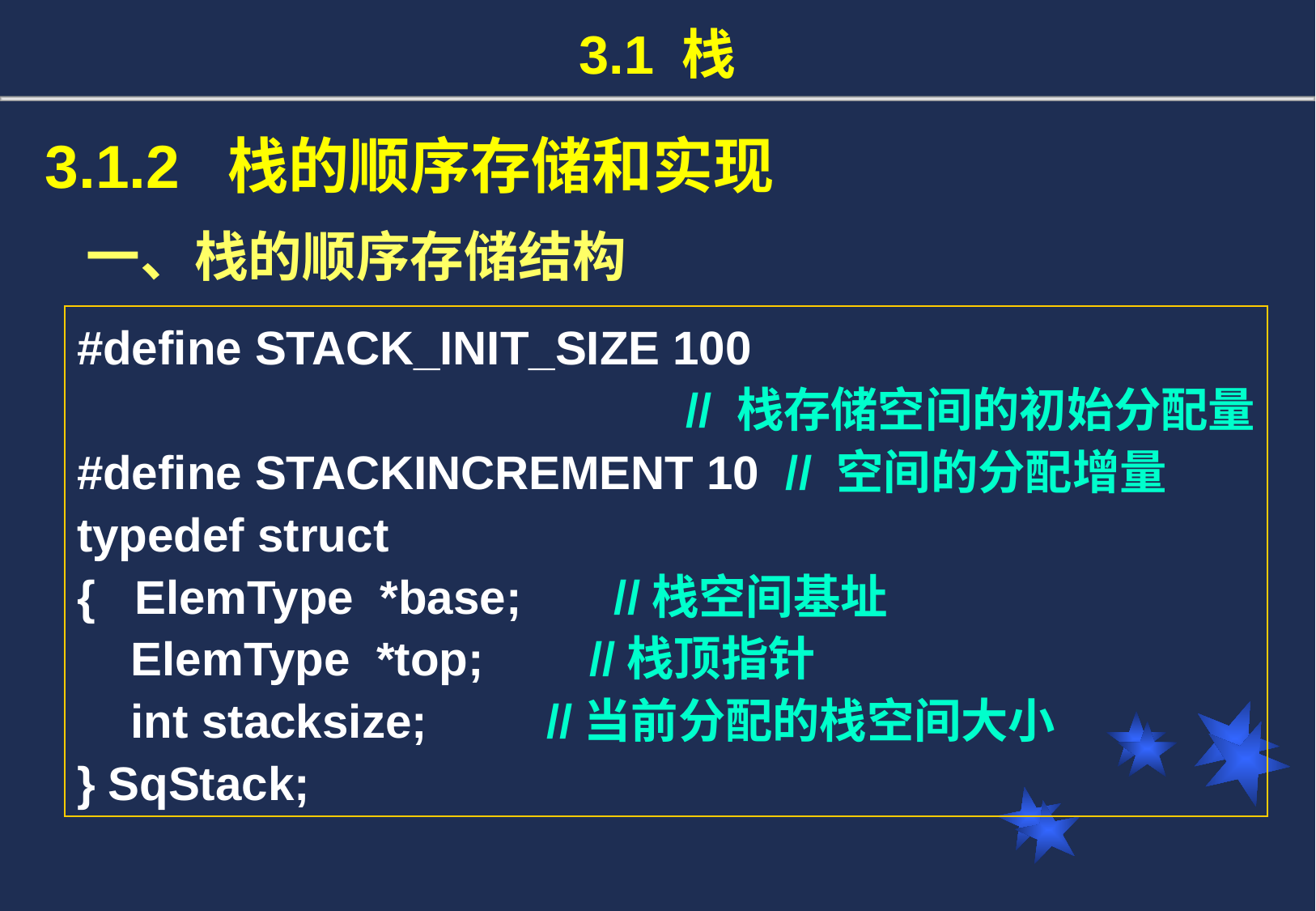

# 3.1 栈
3.1.2  栈的顺序存储和实现
一、栈的顺序存储结构
#define STACK_INIT_SIZE 100
 // 栈存储空间的初始分配量
#define STACKINCREMENT 10  // 空间的分配增量
typedef struct
{   ElemType  *base;       //栈空间基址
    ElemType  *top;        //栈顶指针
    int stacksize;         //当前分配的栈空间大小
} SqStack;